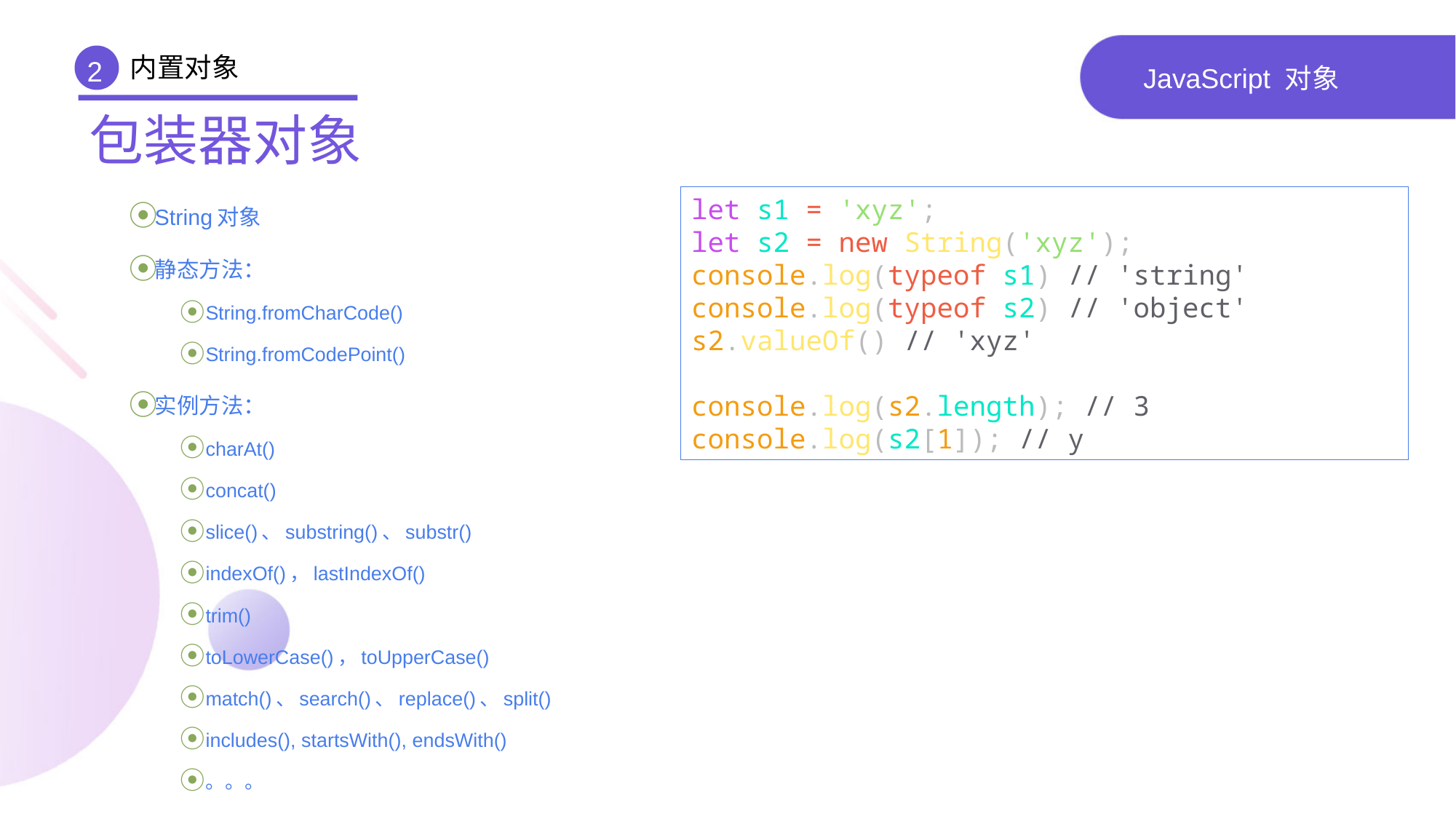

内置对象
2
# JavaScript 对象
包装器对象
String对象
静态方法：
String.fromCharCode()
String.fromCodePoint()
实例方法：
charAt()
concat()
slice()、substring()、substr()
indexOf()，lastIndexOf()
trim()
toLowerCase()，toUpperCase()
match()、search()、replace()、split()
includes(), startsWith(), endsWith()
。。。

let s1 = 'xyz';
let s2 = new String('xyz');
console.log(typeof s1) // 'string'
console.log(typeof s2) // 'object'
s2.valueOf() // 'xyz'
console.log(s2.length); // 3
console.log(s2[1]); // y